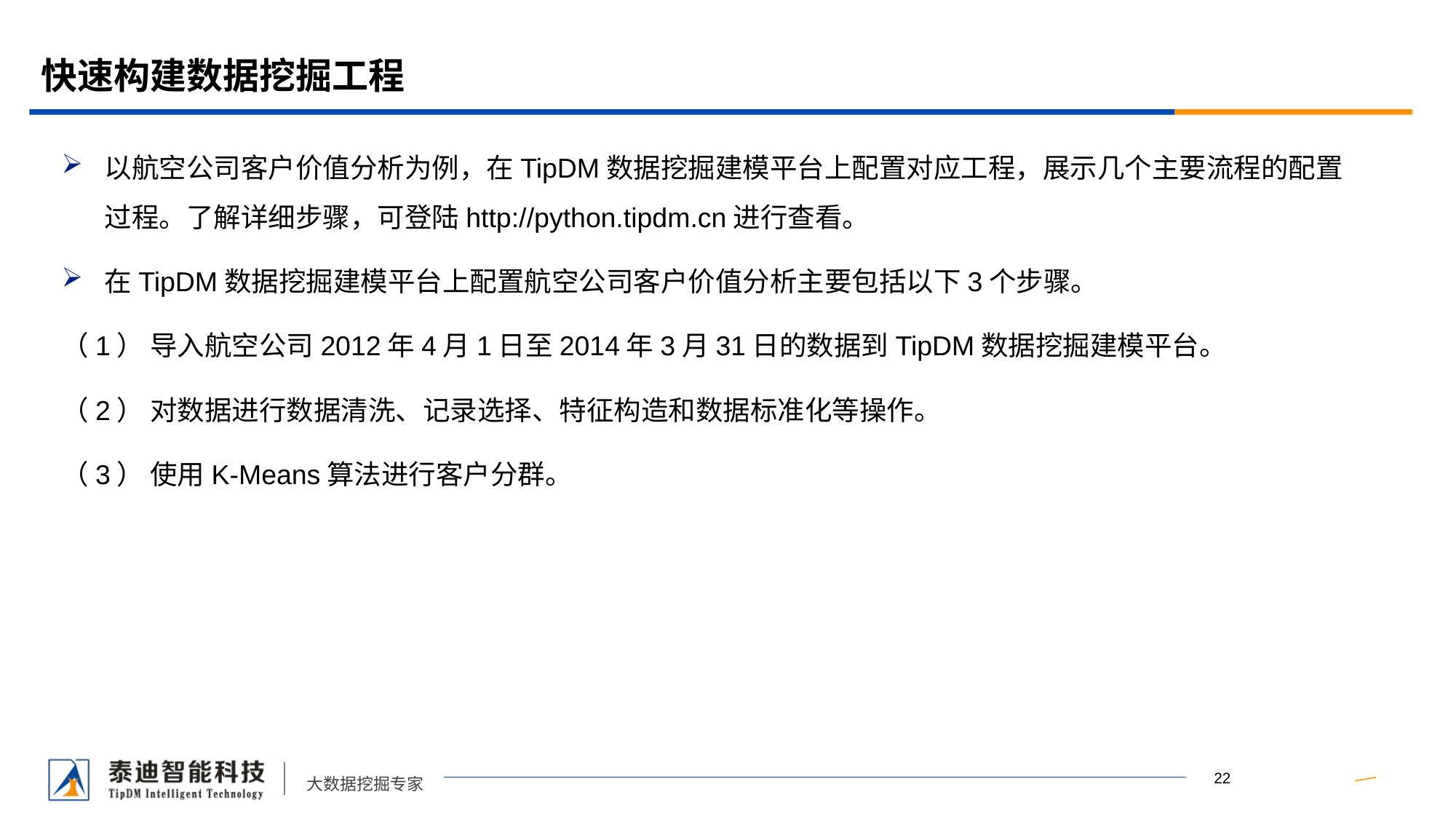

# 快速构建数据挖掘工程
以航空公司客户价值分析为例，在TipDM数据挖掘建模平台上配置对应工程，展示几个主要流程的配置过程。了解详细步骤，可登陆http://python.tipdm.cn进行查看。
在TipDM数据挖掘建模平台上配置航空公司客户价值分析主要包括以下3个步骤。
（1） 导入航空公司2012年4月1日至2014年3月31日的数据到TipDM数据挖掘建模平台。
（2） 对数据进行数据清洗、记录选择、特征构造和数据标准化等操作。
（3） 使用K-Means算法进行客户分群。